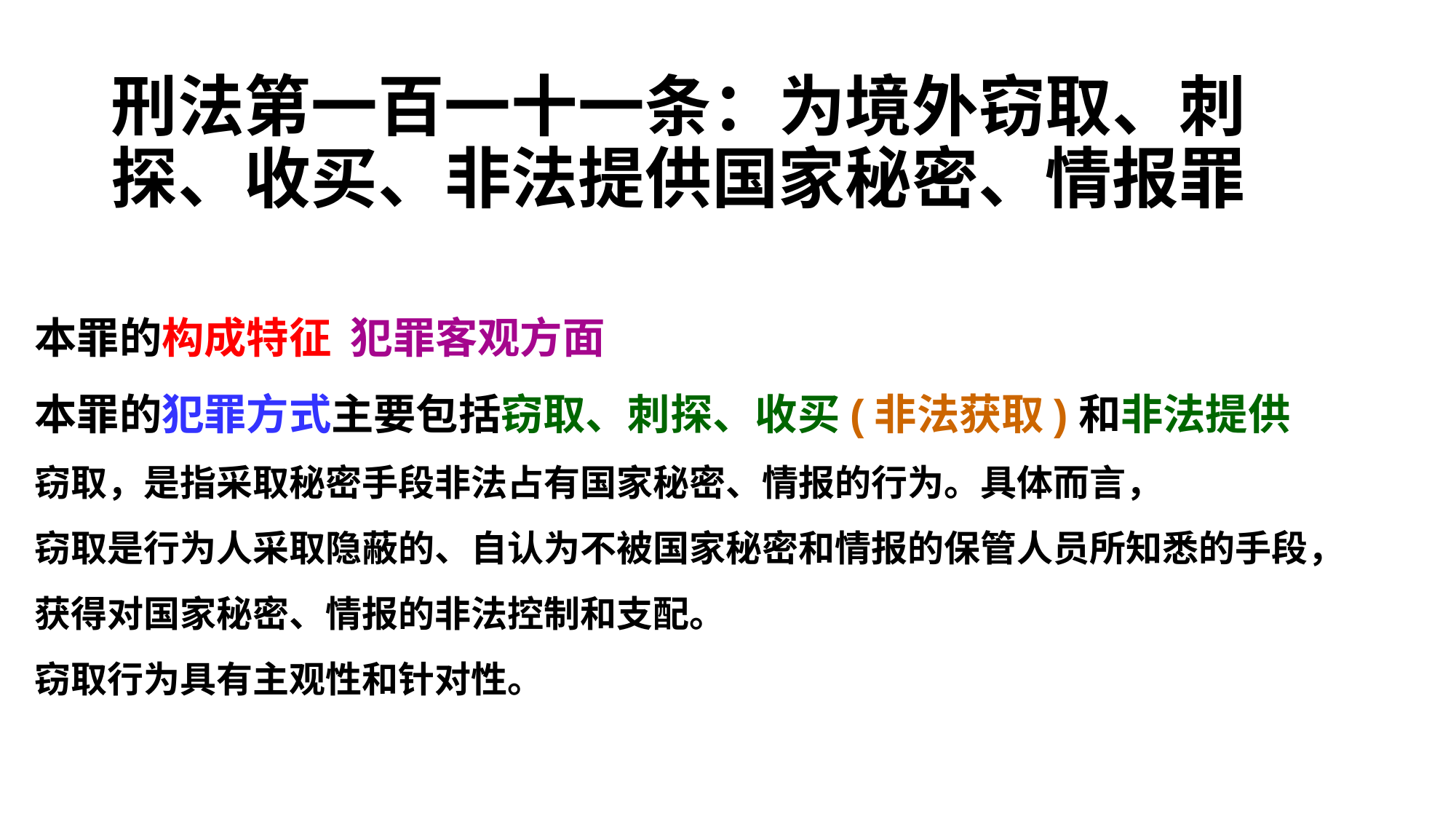

# 刑法第一百一十一条：为境外窃取、刺 探、收买、非法提供国家秘密、情报罪
本罪的构成特征  犯罪客观方面
本罪的犯罪方式主要包括窃取、刺探、收买(非法获取)和非法提供
窃取，是指采取秘密手段非法占有国家秘密、情报的行为。具体而言，
窃取是行为人采取隐蔽的、自认为不被国家秘密和情报的保管人员所知悉的手段，
获得对国家秘密、情报的非法控制和支配。
窃取行为具有主观性和针对性。